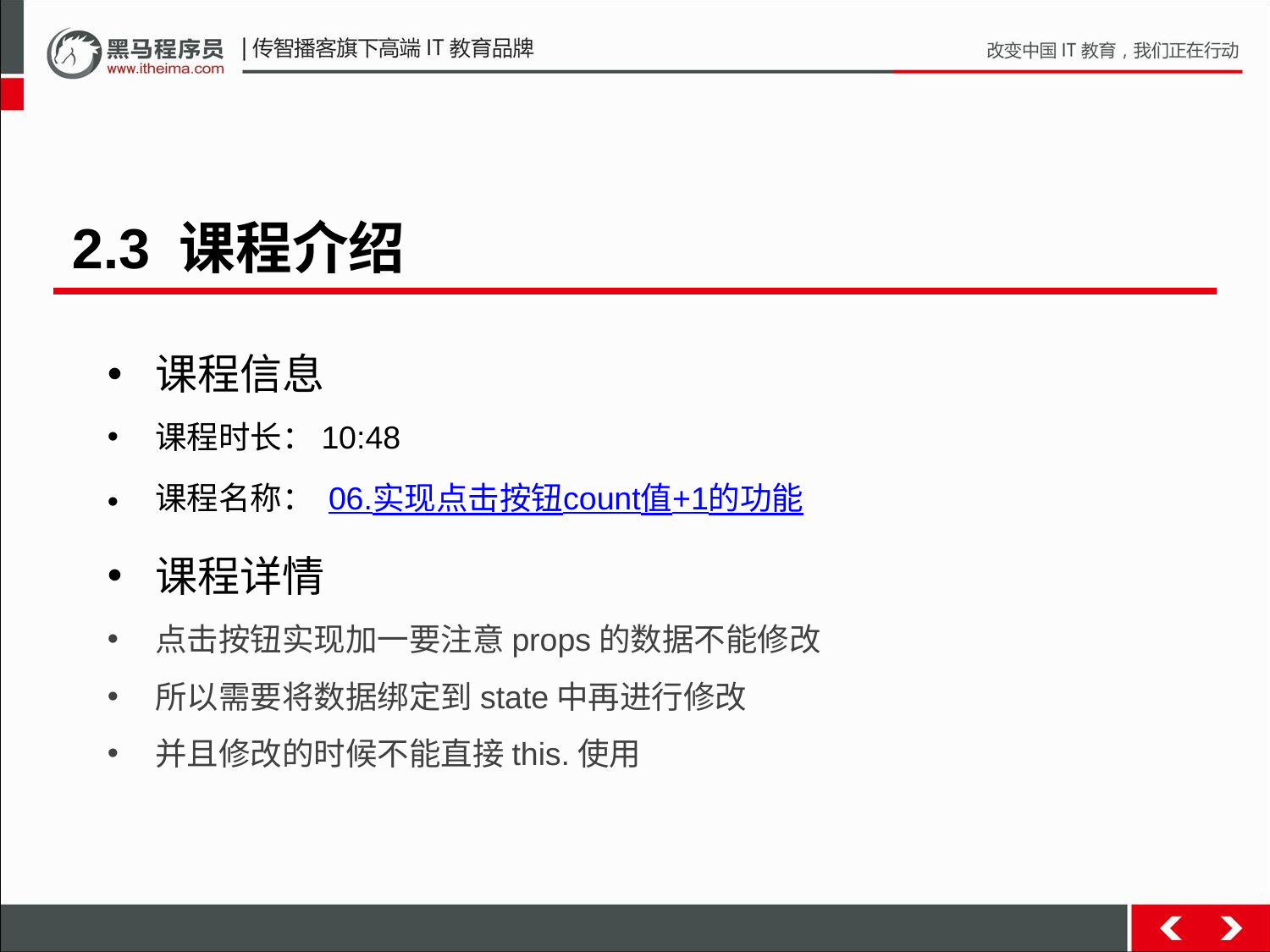

2.3 课程介绍
课程信息
课程时长：10:48
课程名称： 06.实现点击按钮count值+1的功能
课程详情
点击按钮实现加一要注意props的数据不能修改
所以需要将数据绑定到state中再进行修改
并且修改的时候不能直接this.使用